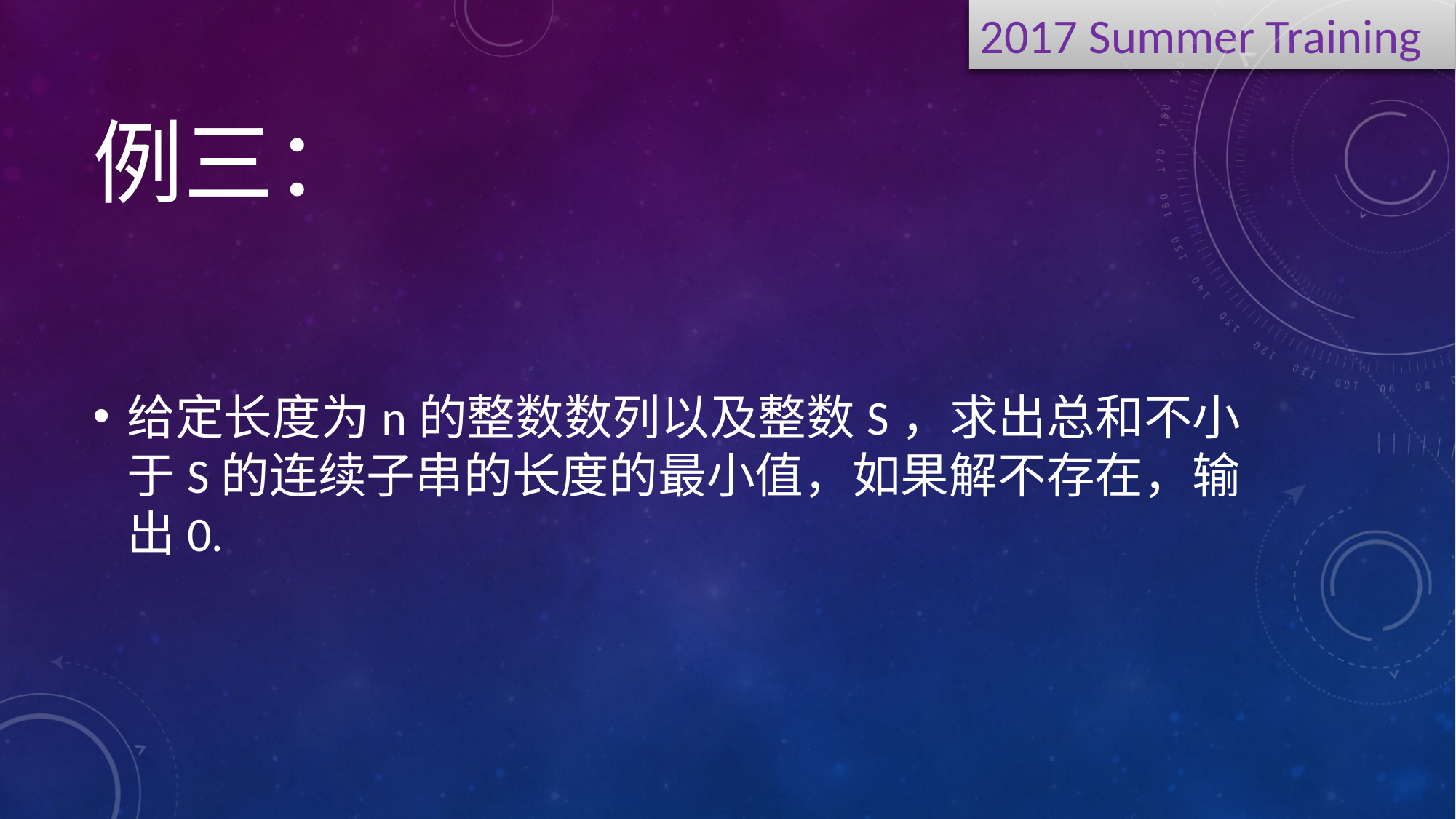

# 例三：
给定长度为n的整数数列以及整数S，求出总和不小于S的连续子串的长度的最小值，如果解不存在，输出0.